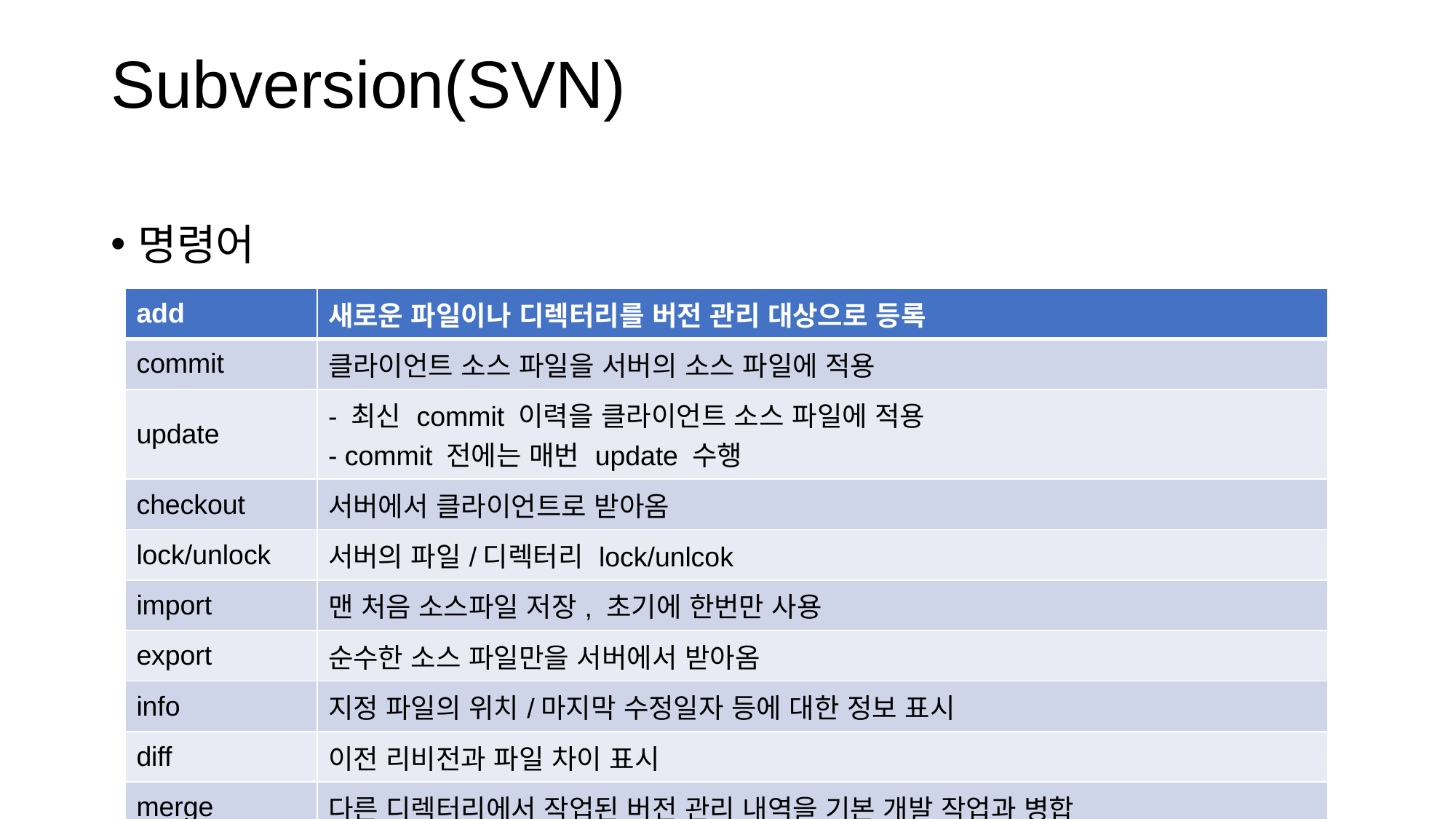

# Subversion(SVN)

명령어
| add | 새로운 파일이나 디렉터리를 버전 관리 대상으로 등록 |
| --- | --- |
| commit | 클라이언트 소스 파일을 서버의 소스 파일에 적용 |
| update | - 최신 commit 이력을 클라이언트 소스 파일에 적용 - commit 전에는 매번 update 수행 |
| checkout | 서버에서 클라이언트로 받아옴 |
| lock/unlock | 서버의 파일/디렉터리 lock/unlcok |
| import | 맨 처음 소스파일 저장, 초기에 한번만 사용 |
| export | 순수한 소스 파일만을 서버에서 받아옴 |
| info | 지정 파일의 위치/마지막 수정일자 등에 대한 정보 표시 |
| diff | 이전 리비전과 파일 차이 표시 |
| merge | 다른 디렉터리에서 작업된 버전 관리 내역을 기본 개발 작업과 병합 |